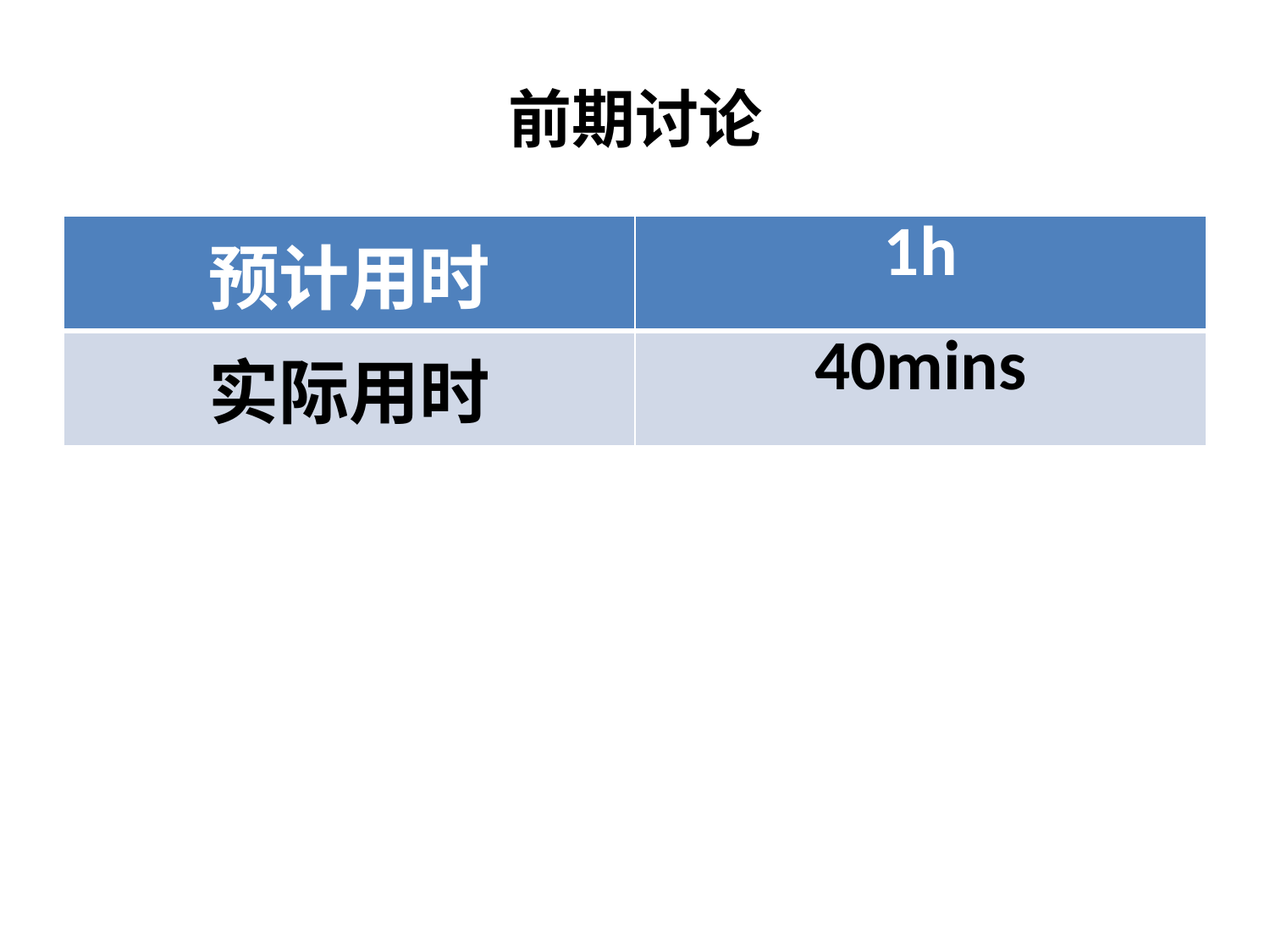

# 前期讨论
| 预计用时 | 1h |
| --- | --- |
| 实际用时 | 40mins |